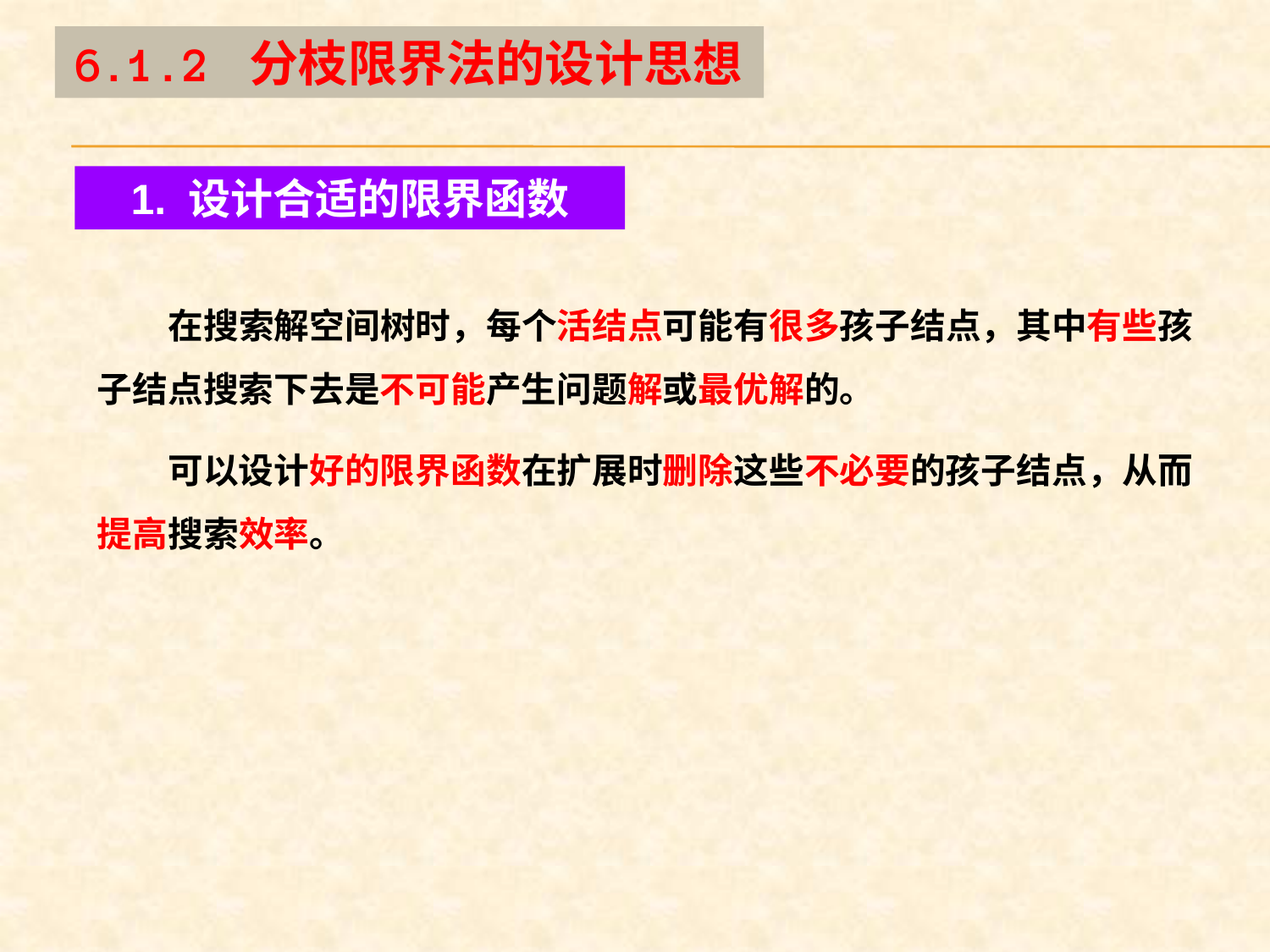

6.1.2 分枝限界法的设计思想
1. 设计合适的限界函数
　　在搜索解空间树时，每个活结点可能有很多孩子结点，其中有些孩子结点搜索下去是不可能产生问题解或最优解的。
　　可以设计好的限界函数在扩展时删除这些不必要的孩子结点，从而提高搜索效率。